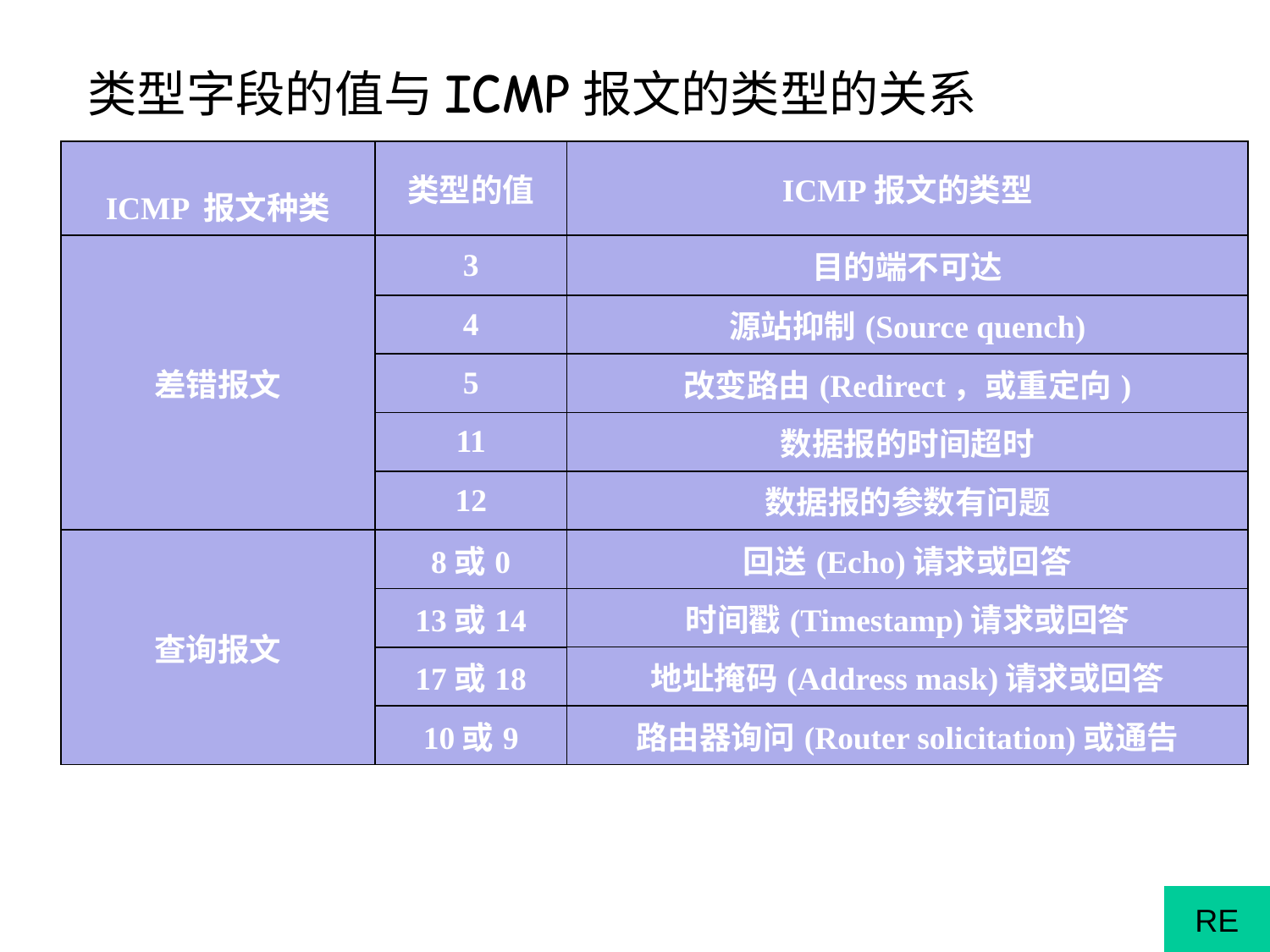

类型字段的值与ICMP报文的类型的关系
| ICMP 报文种类 | 类型的值 | ICMP报文的类型 |
| --- | --- | --- |
| 差错报文 | 3 | 目的端不可达 |
|  | 4 | 源站抑制(Source quench) |
|  | 5 | 改变路由(Redirect，或重定向) |
|  | 11 | 数据报的时间超时 |
|  | 12 | 数据报的参数有问题 |
| 查询报文 | 8或0 | 回送(Echo)请求或回答 |
|  | 13或14 | 时间戳(Timestamp)请求或回答 |
|  | 17或18 | 地址掩码(Address mask)请求或回答 |
|  | 10或9 | 路由器询问(Router solicitation)或通告 |
RE